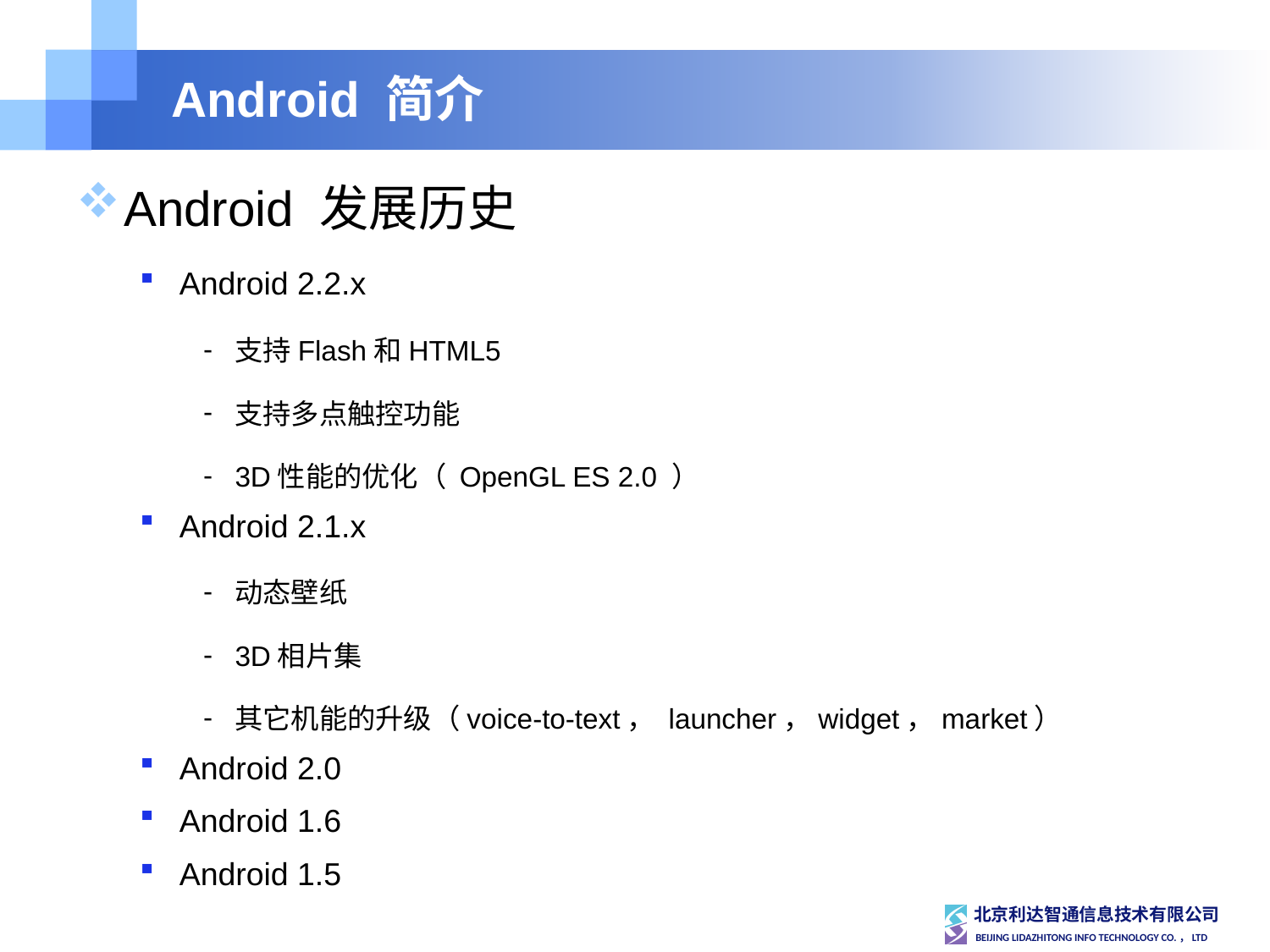

# Android 简介
Android 发展历史
Android 2.2.x
支持Flash和HTML5
支持多点触控功能
3D性能的优化（ OpenGL ES 2.0 ）
Android 2.1.x
动态壁纸
3D相片集
其它机能的升级（voice-to-text， launcher，widget，market）
Android 2.0
Android 1.6
Android 1.5